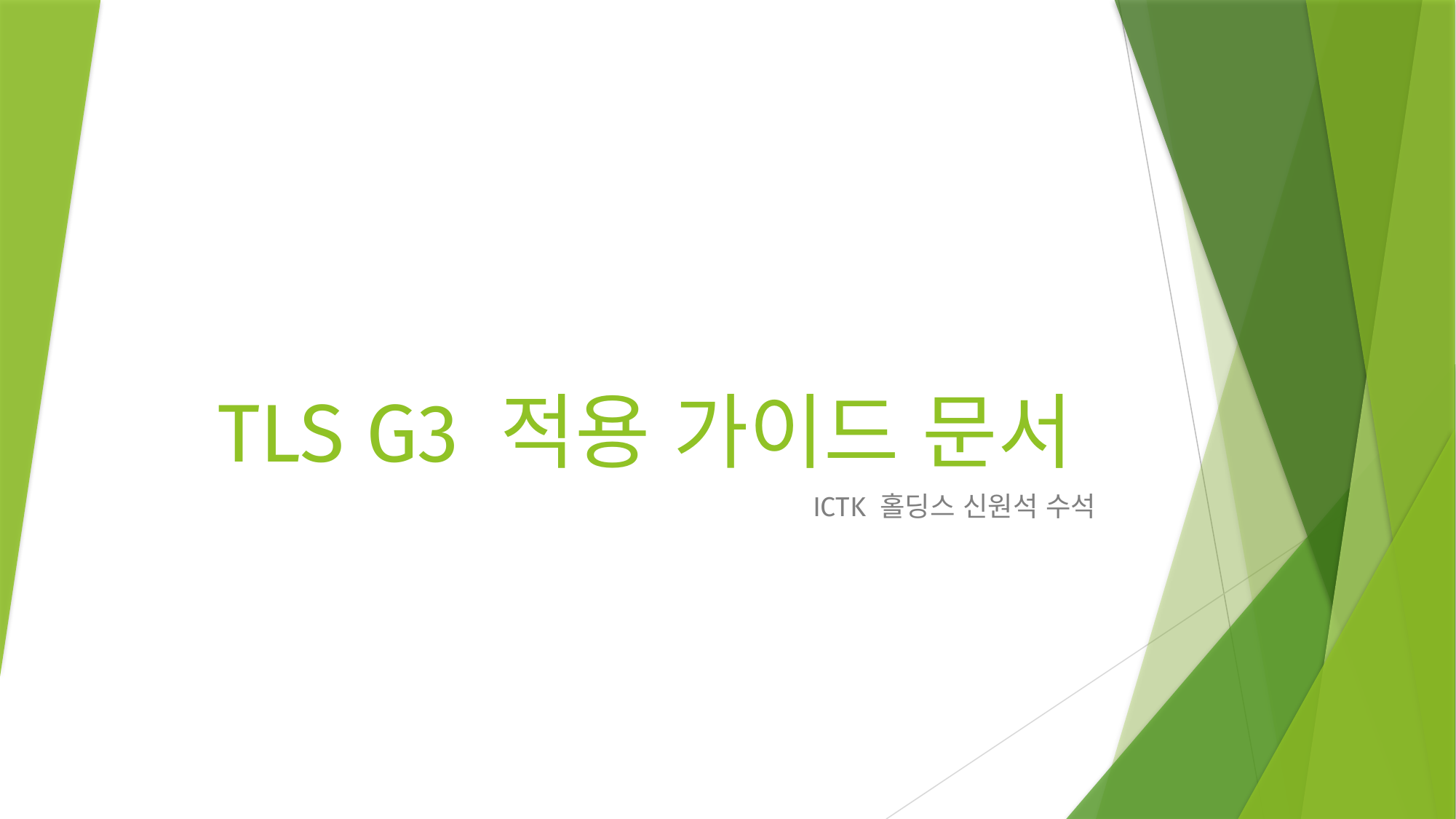

# TLS G3 적용 가이드 문서
ICTK 홀딩스 신원석 수석